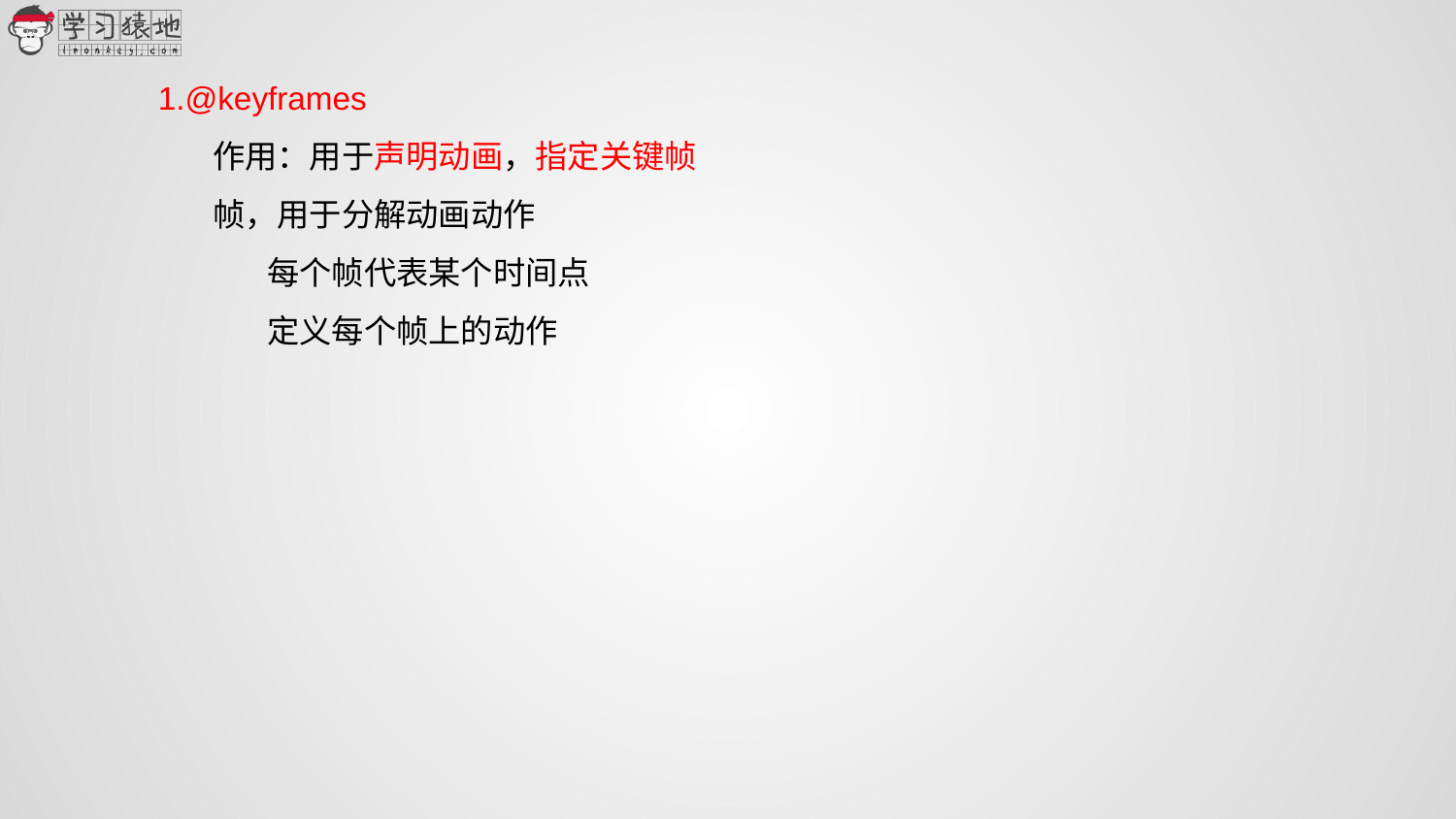

1.@keyframes
作用：用于声明动画，指定关键帧
帧，用于分解动画动作
每个帧代表某个时间点
定义每个帧上的动作